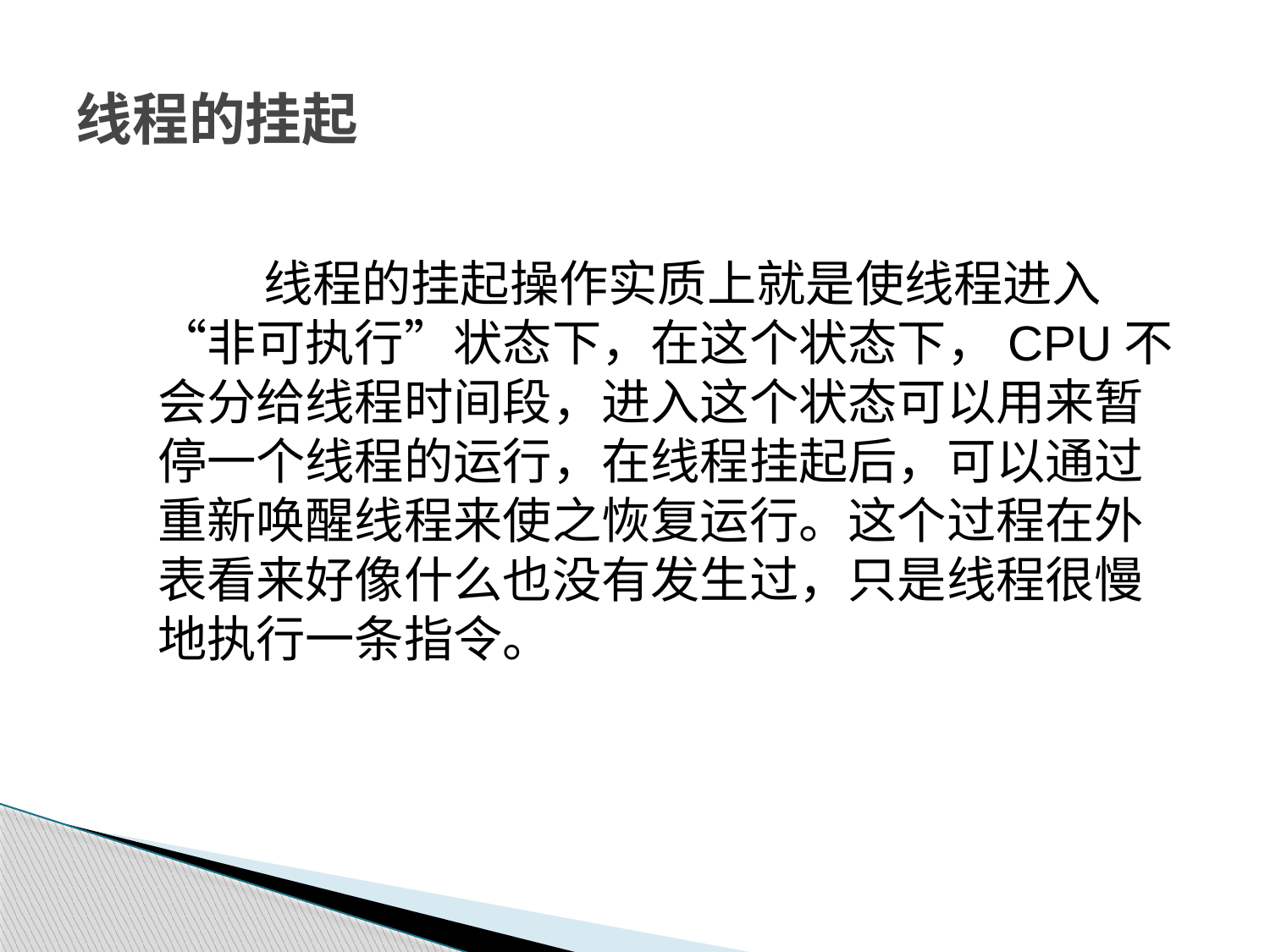

# 线程的挂起
线程的挂起操作实质上就是使线程进入“非可执行”状态下，在这个状态下，CPU不会分给线程时间段，进入这个状态可以用来暂停一个线程的运行，在线程挂起后，可以通过重新唤醒线程来使之恢复运行。这个过程在外表看来好像什么也没有发生过，只是线程很慢地执行一条指令。